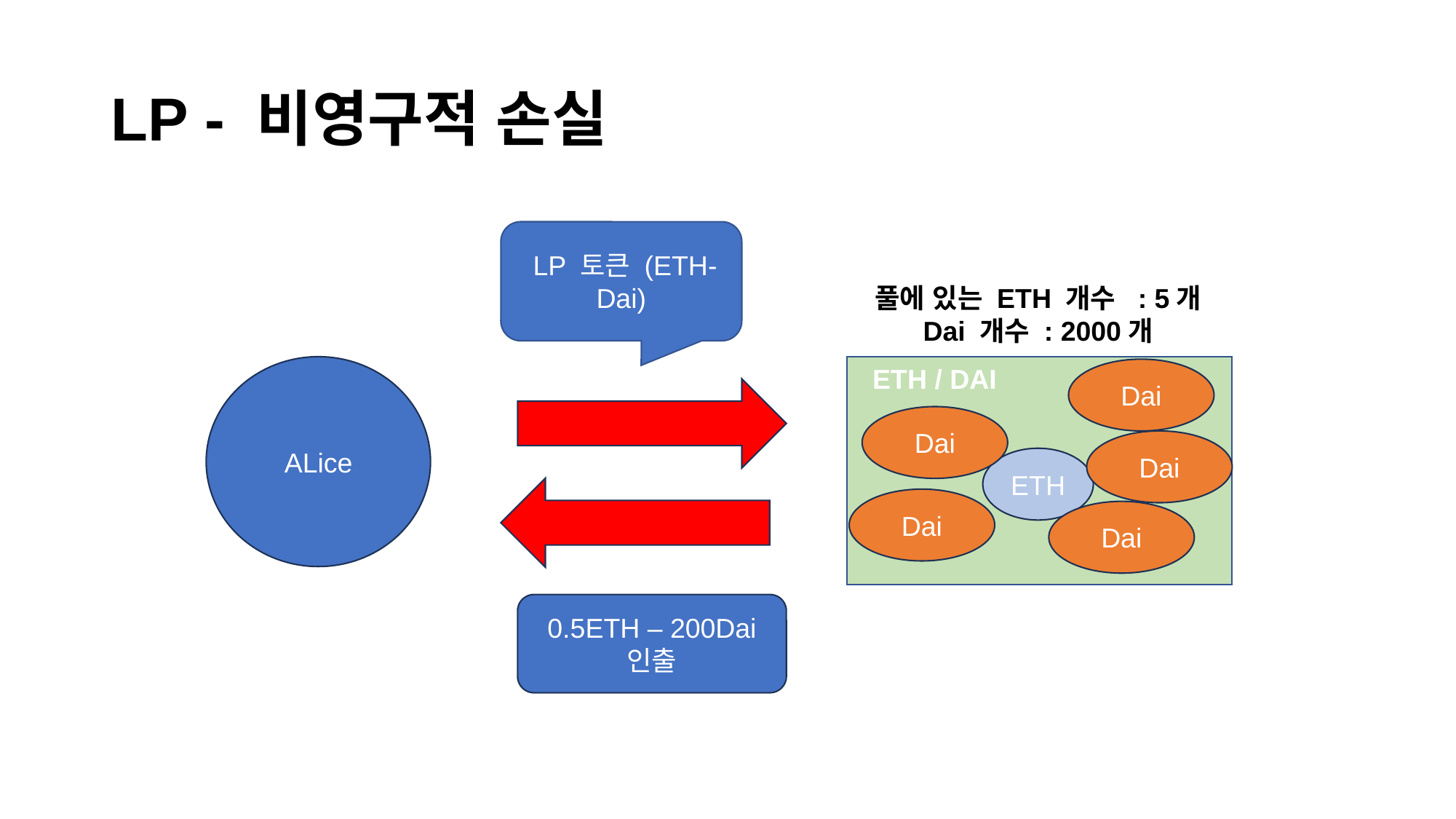

# LP - 비영구적 손실
 LP 토큰 (ETH-Dai)
풀에 있는 ETH 개수  : 5개
Dai 개수 : 2000개
ALice
ETH / DAI

Dai

Dai
Dai
ETH

Dai
Dai
0.5ETH – 200Dai 인출